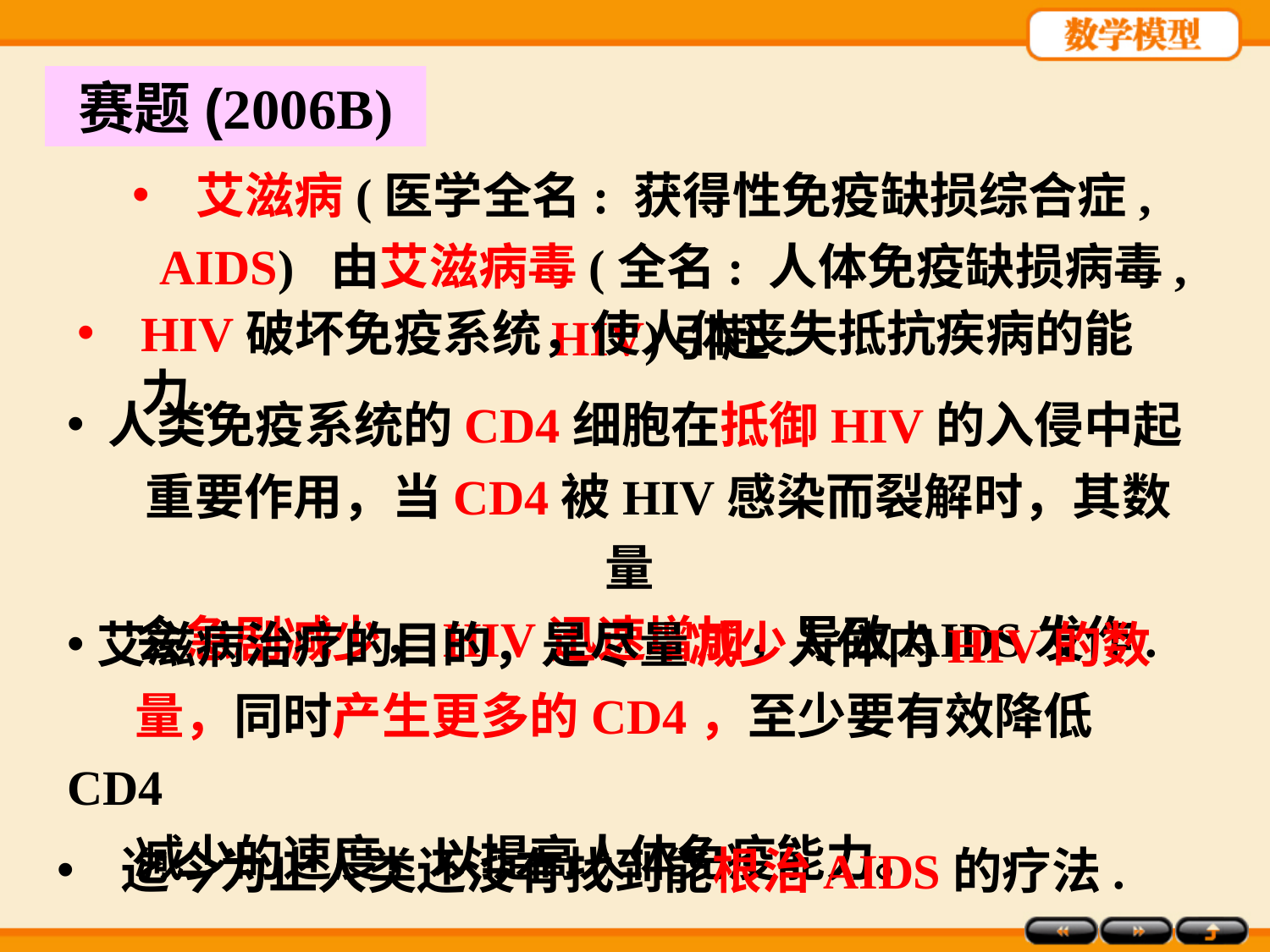

赛题(2006B)
艾滋病(医学全名: 获得性免疫缺损综合症, AIDS)  由艾滋病毒(全名: 人体免疫缺损病毒, HIV)引起.
HIV破坏免疫系统，使人体丧失抵抗疾病的能力.
人类免疫系统的CD4细胞在抵御HIV的入侵中起
    重要作用，当CD4被HIV感染而裂解时，其数量
     会急剧减少，HIV迅速增加，导致AIDS发作.
艾滋病治疗的目的，是尽量减少人体内HIV的数
     量，同时产生更多的CD4，至少要有效降低CD4
     减少的速度，以提高人体免疫能力。
迄今为止人类还没有找到能根治AIDS的疗法.